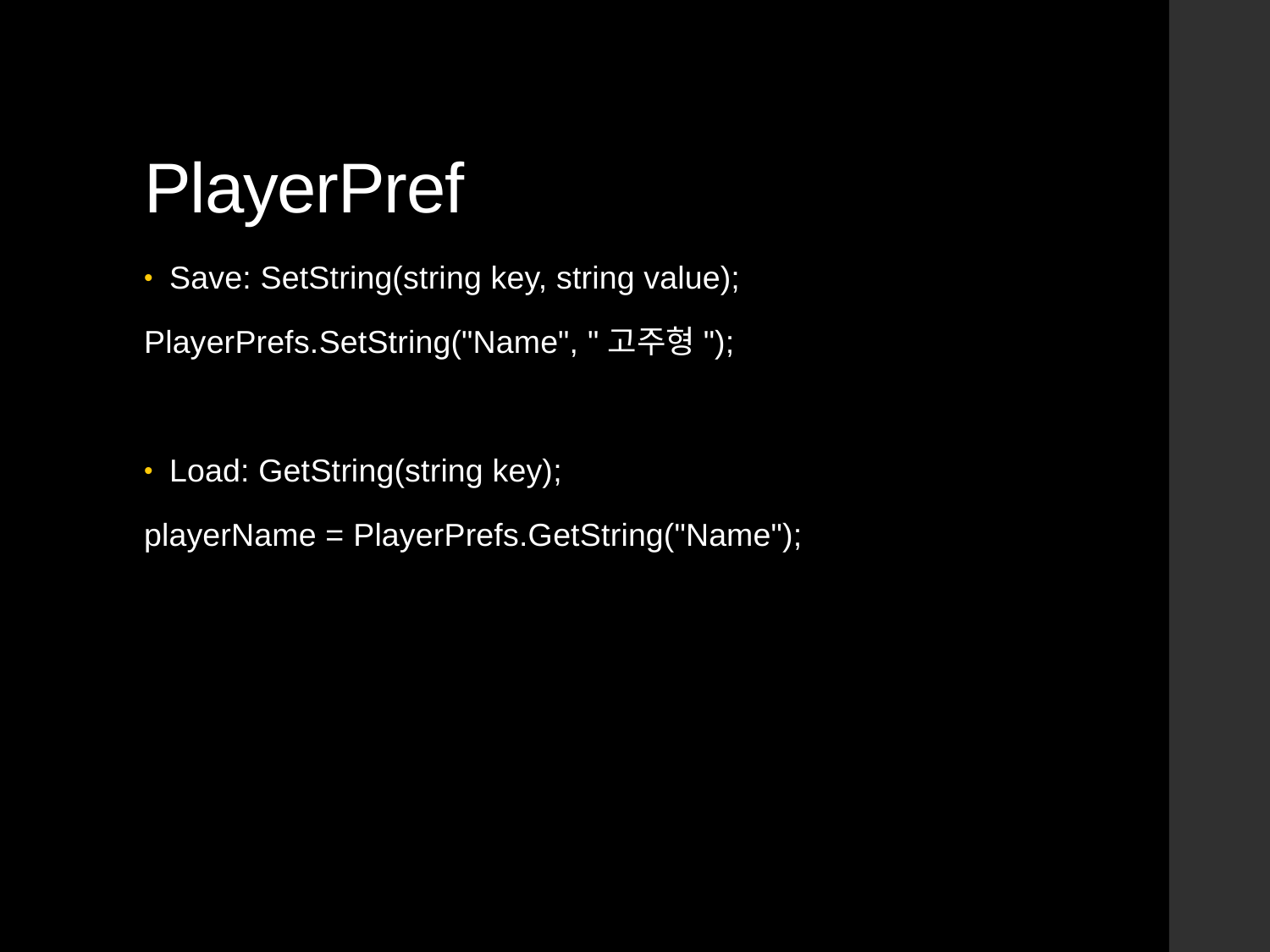

# PlayerPref
Save: SetString(string key, string value);
PlayerPrefs.SetString("Name", "고주형");

Load: GetString(string key);
playerName = PlayerPrefs.GetString("Name");